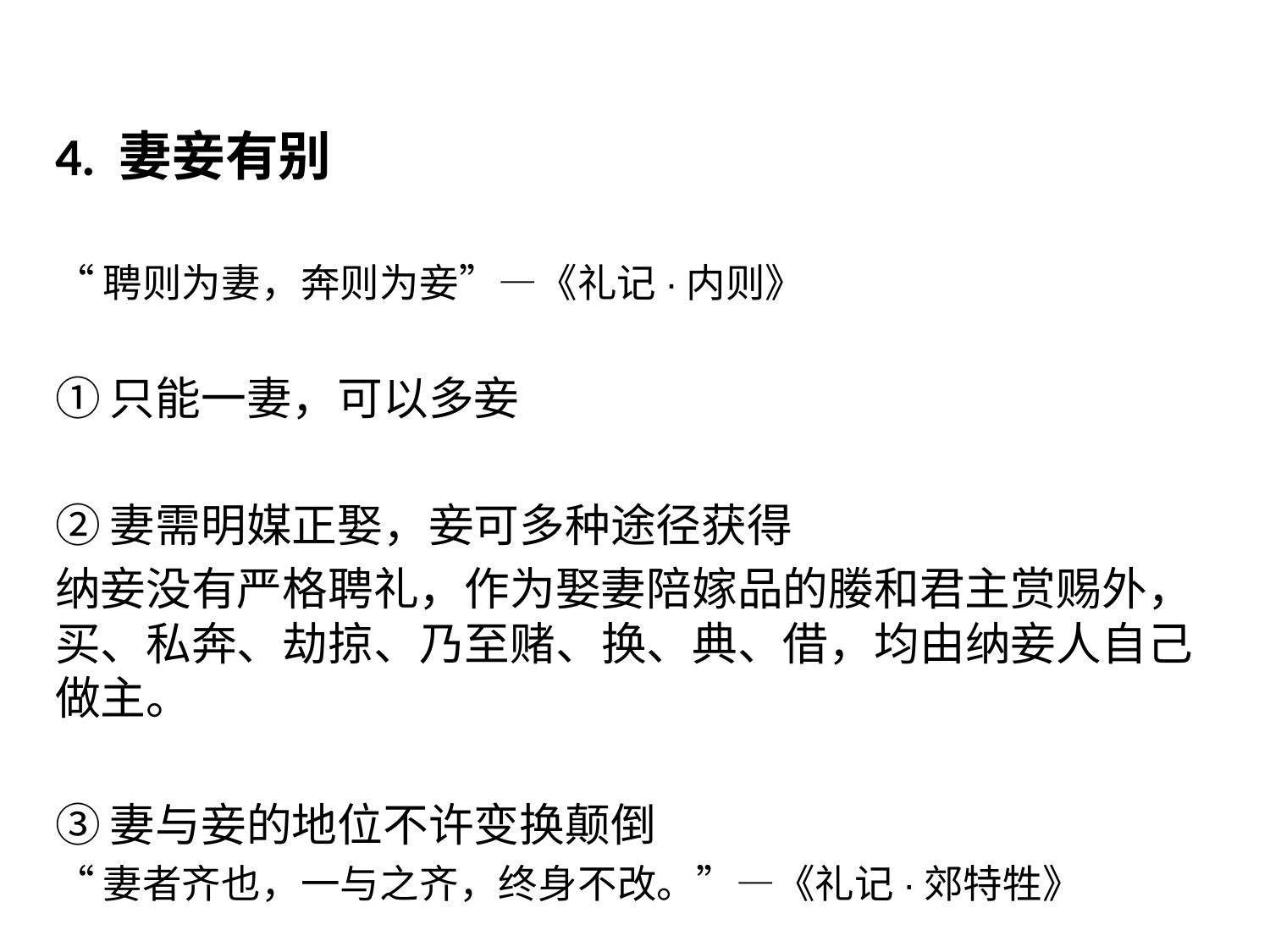

#
4. 妻妾有别

“聘则为妻，奔则为妾”—《礼记·内则》

①只能一妻，可以多妾

②妻需明媒正娶，妾可多种途径获得
纳妾没有严格聘礼，作为娶妻陪嫁品的媵和君主赏赐外，买、私奔、劫掠、乃至赌、换、典、借，均由纳妾人自己做主。

③妻与妾的地位不许变换颠倒
“妻者齐也，一与之齐，终身不改。”—《礼记·郊特牲》